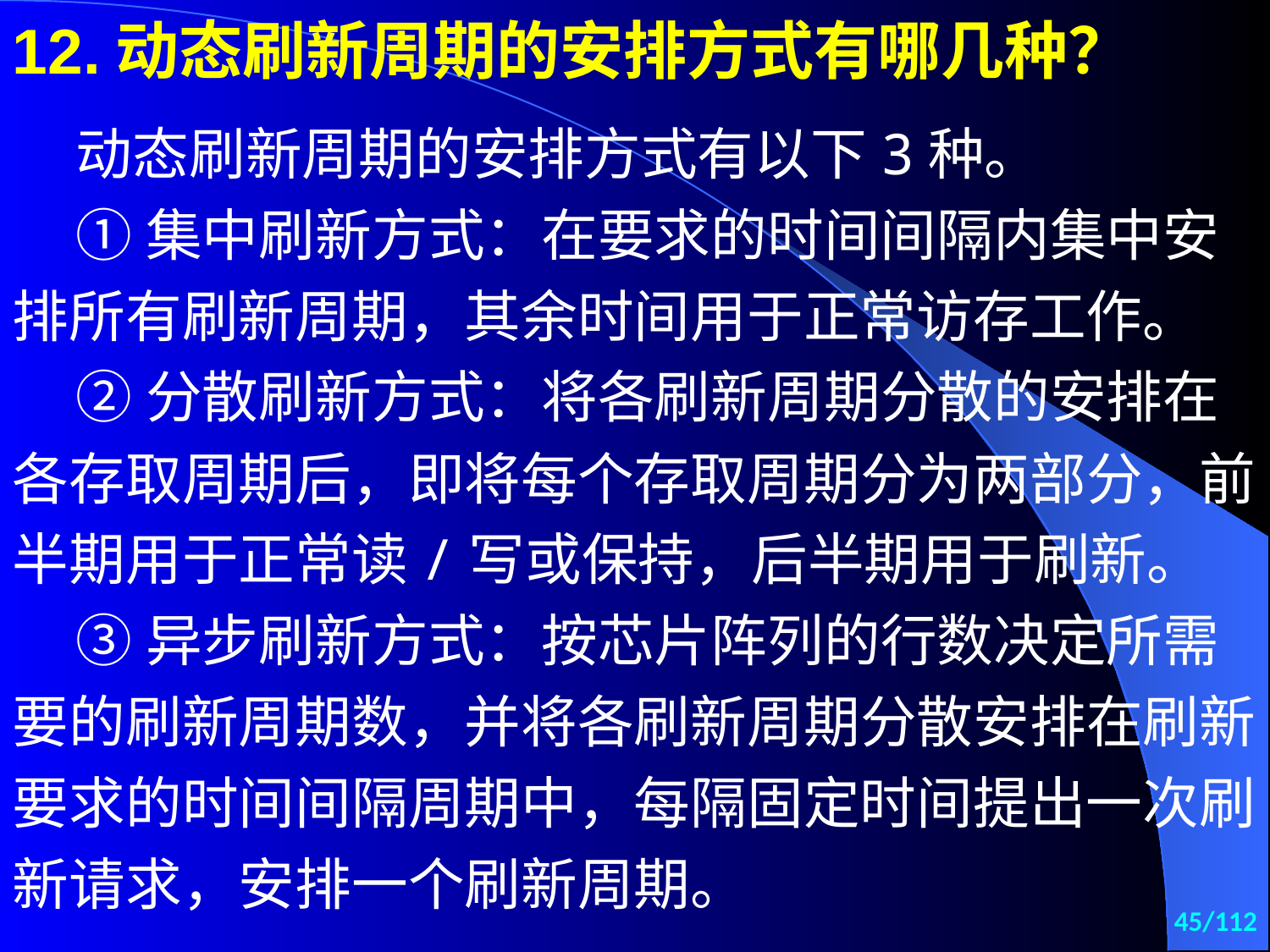

12.动态刷新周期的安排方式有哪几种？
动态刷新周期的安排方式有以下3种。
①集中刷新方式：在要求的时间间隔内集中安排所有刷新周期，其余时间用于正常访存工作。
②分散刷新方式：将各刷新周期分散的安排在各存取周期后，即将每个存取周期分为两部分，前半期用于正常读/写或保持，后半期用于刷新。
③异步刷新方式：按芯片阵列的行数决定所需要的刷新周期数，并将各刷新周期分散安排在刷新要求的时间间隔周期中，每隔固定时间提出一次刷新请求，安排一个刷新周期。
45/112